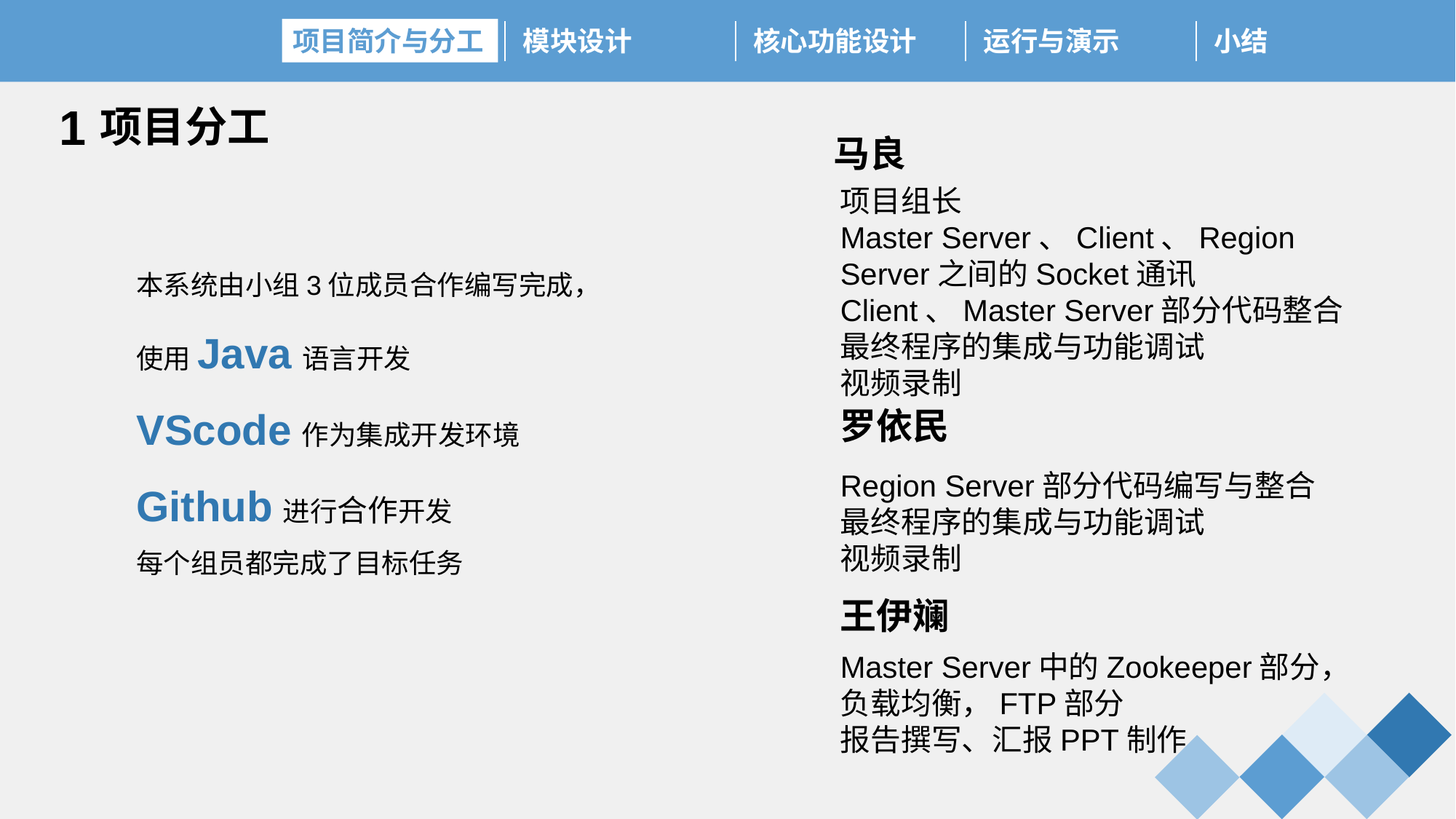

项目简介与分工
模块设计
核心功能设计
运行与演示
小结
1
项目分工
马良
项目组长
Master Server、Client、Region Server之间的Socket通讯
Client、Master Server部分代码整合
最终程序的集成与功能调试
视频录制
本系统由小组3位成员合作编写完成，使用Java语言开发
VScode作为集成开发环境
Github进行合作开发
每个组员都完成了目标任务
罗依民
Region Server部分代码编写与整合
最终程序的集成与功能调试
视频录制
王伊斓
Master Server中的Zookeeper部分，负载均衡，FTP部分
报告撰写、汇报PPT制作